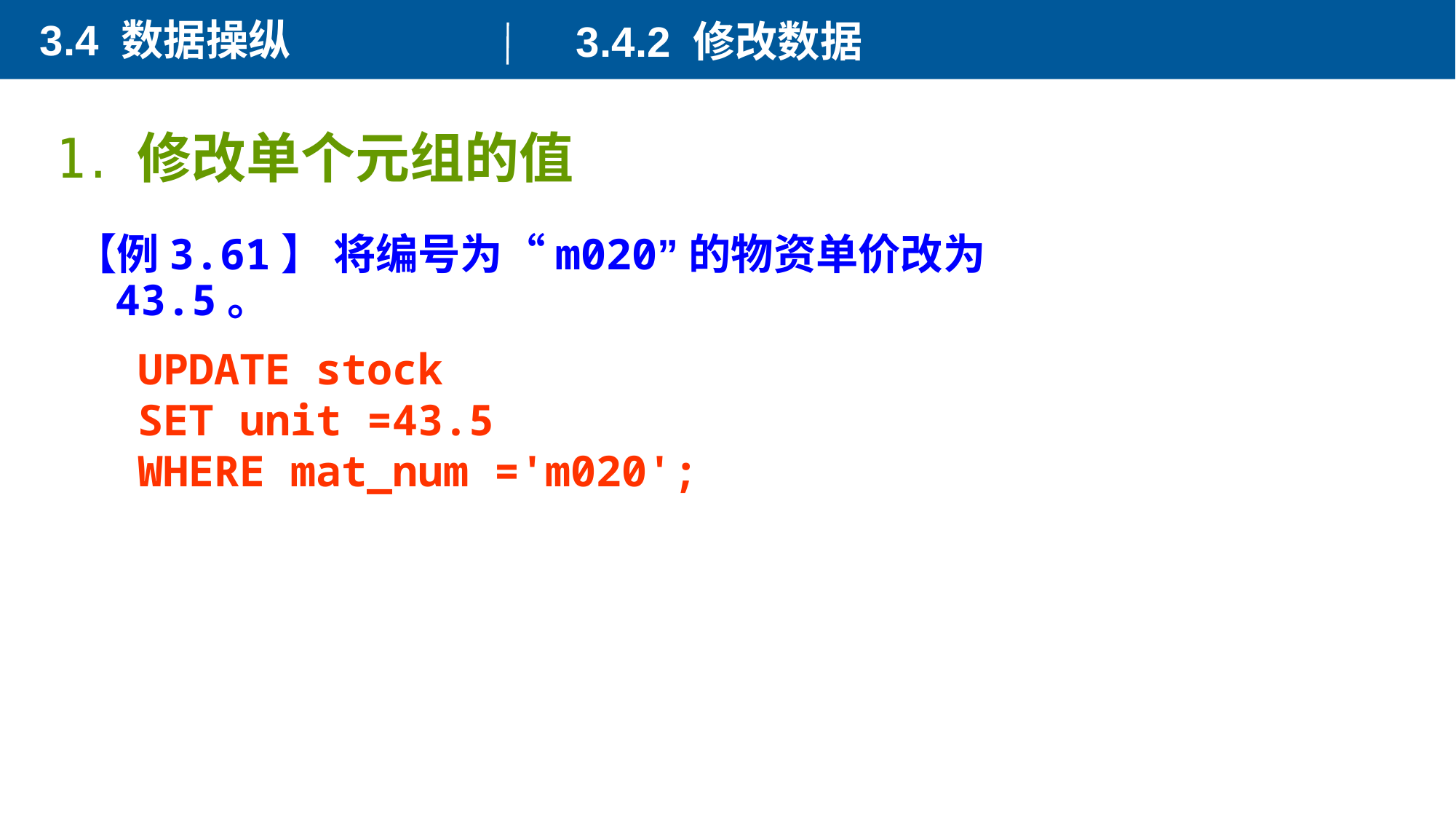

3.4 数据操纵
3.4.2 修改数据
1. 修改单个元组的值
【例3.61】 将编号为“m020”的物资单价改为43.5。
UPDATE stock
SET unit =43.5
WHERE mat_num ='m020';